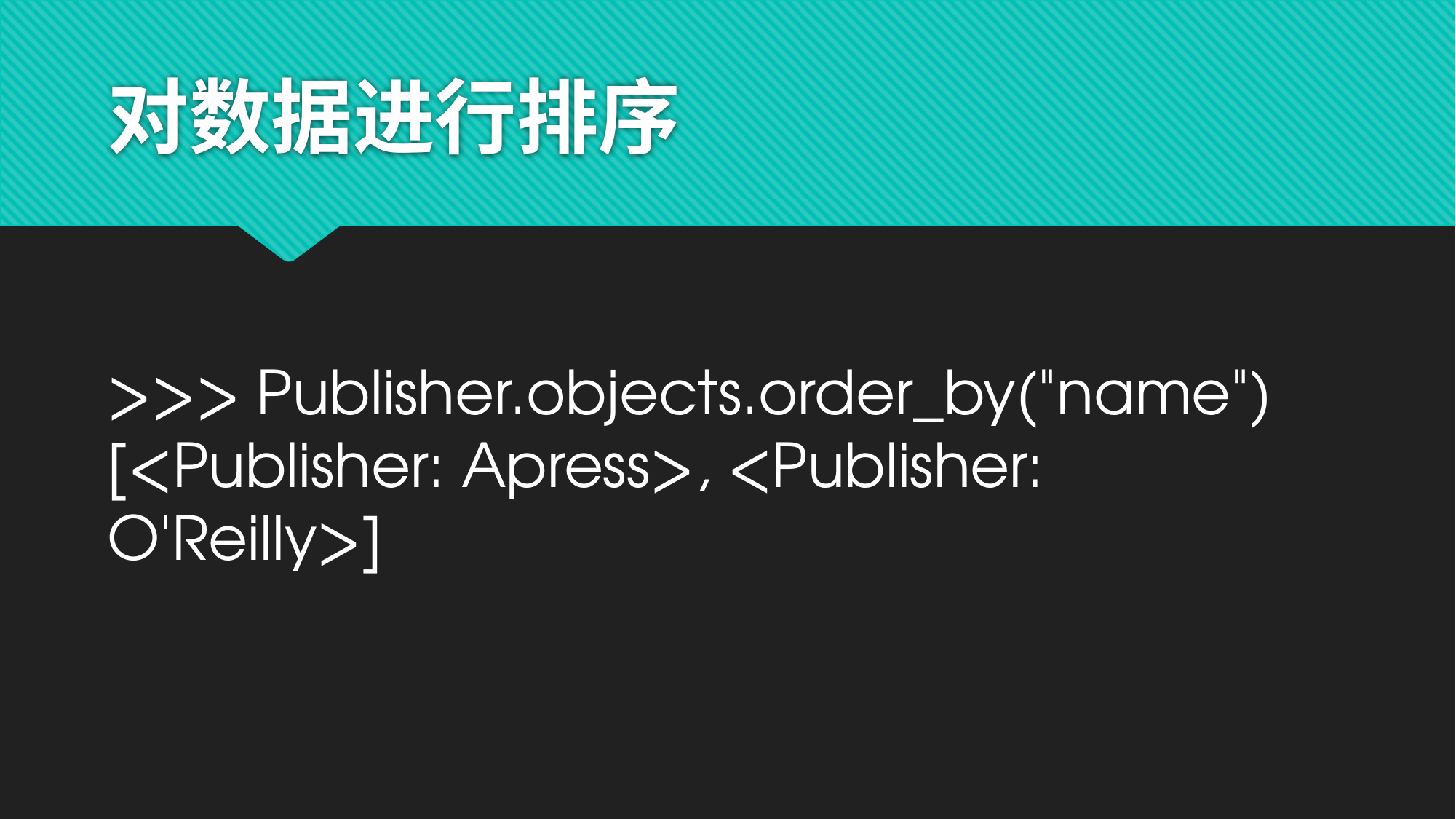

# 对数据进行排序
>>> Publisher.objects.order_by("name")
[<Publisher: Apress>, <Publisher: O'Reilly>]